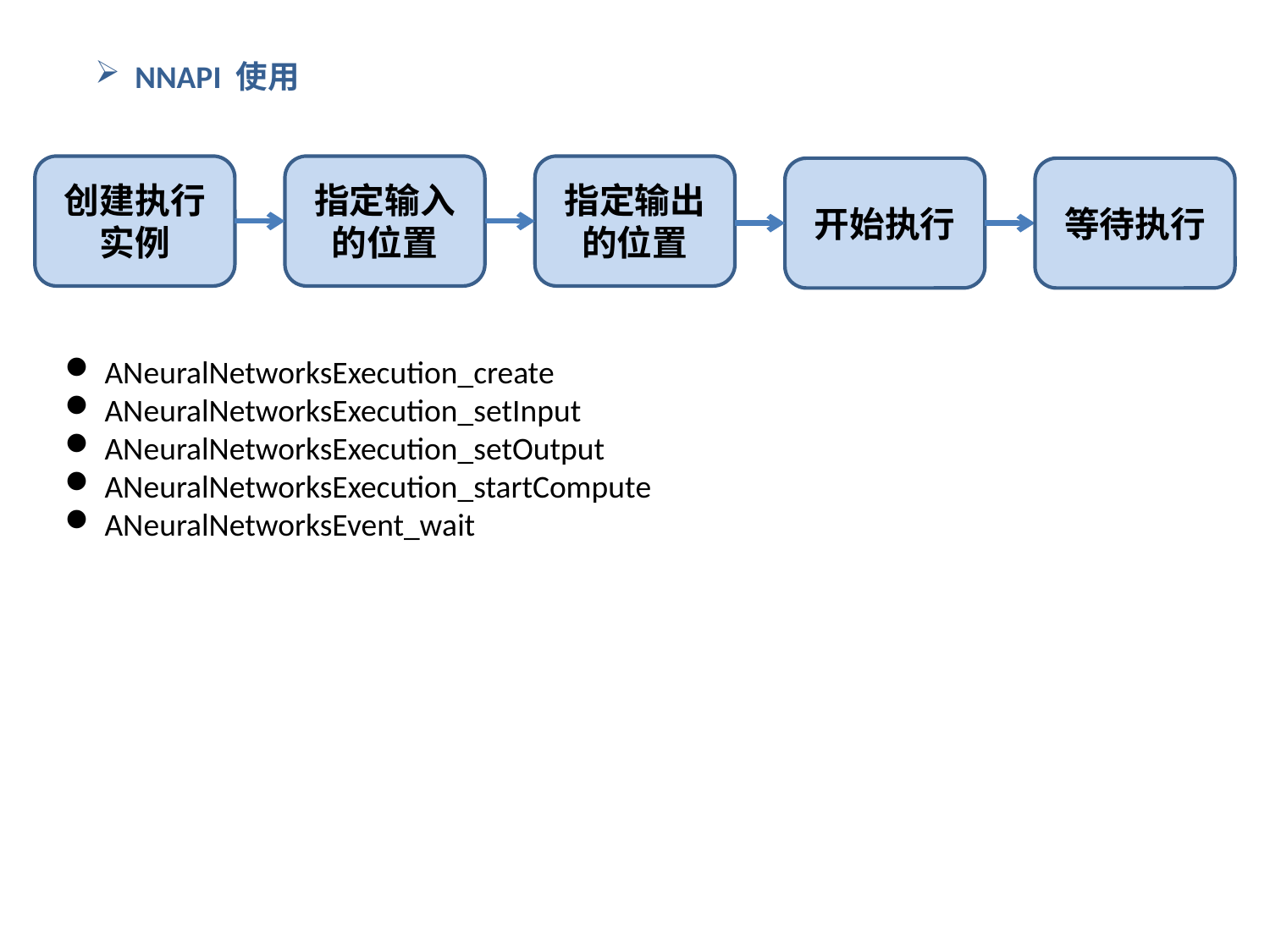

NNAPI 使用
创建执行实例
指定输入的位置
指定输出的位置
开始执行
等待执行
ANeuralNetworksExecution_create
ANeuralNetworksExecution_setInput
ANeuralNetworksExecution_setOutput
ANeuralNetworksExecution_startCompute
ANeuralNetworksEvent_wait